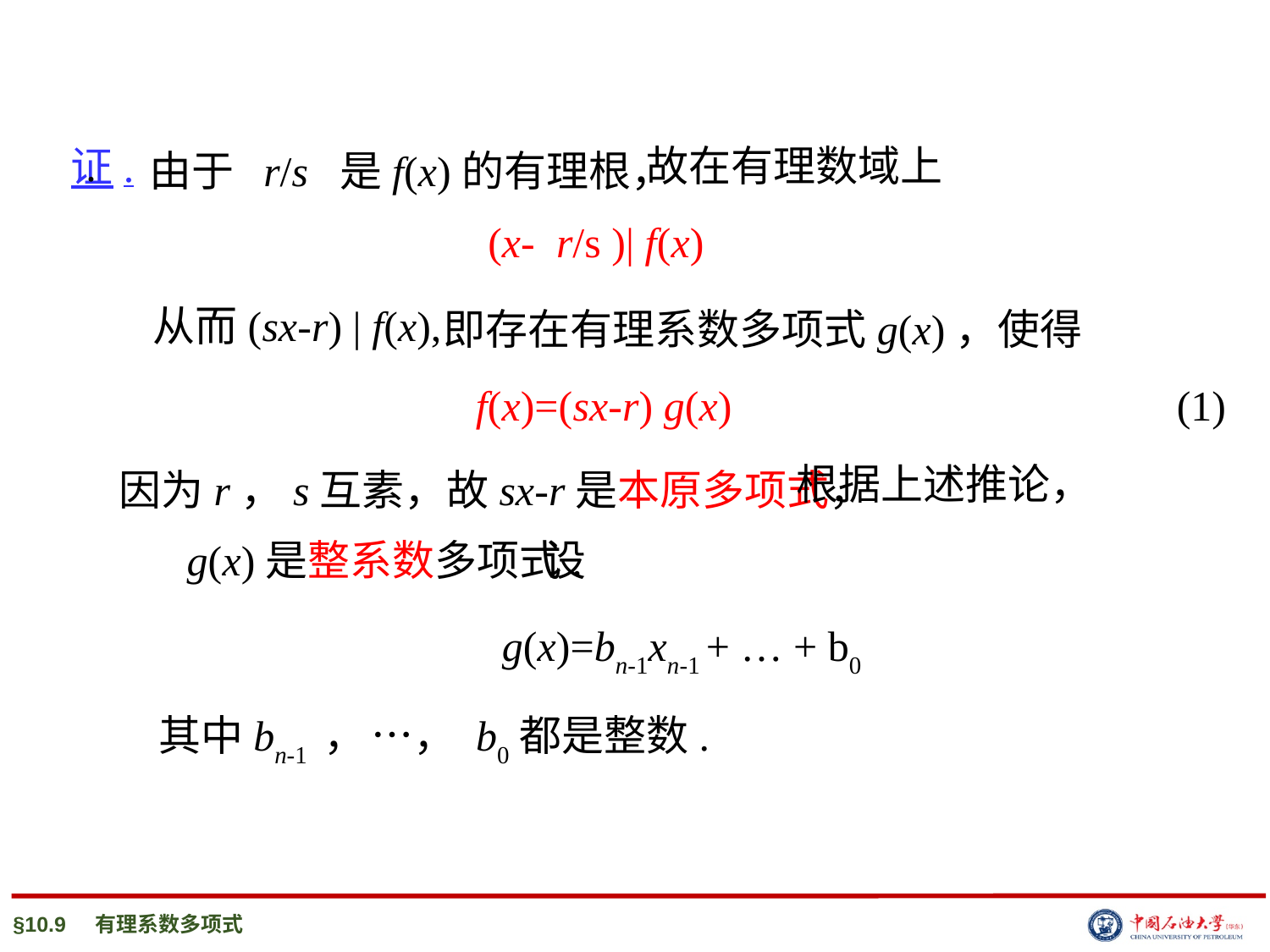

.                                                   故在有理数域上
                                              (x-  r/s )| f(x)
               由于  r/s  是f(x)的有理根，

证.
从而(sx-r) | f(x),
                              即存在有理系数多项式g(x)，使得
                               f(x)=(sx-r) g(x)                                          (1)
                                                                根据上述推论，
 g(x)是整系数多项式.
    因为r，s互素，故sx-r是本原多项式，
设
                                     g(x)=bn-1xn-1 + … + b0
    其中bn-1 ， …， b0都是整数.